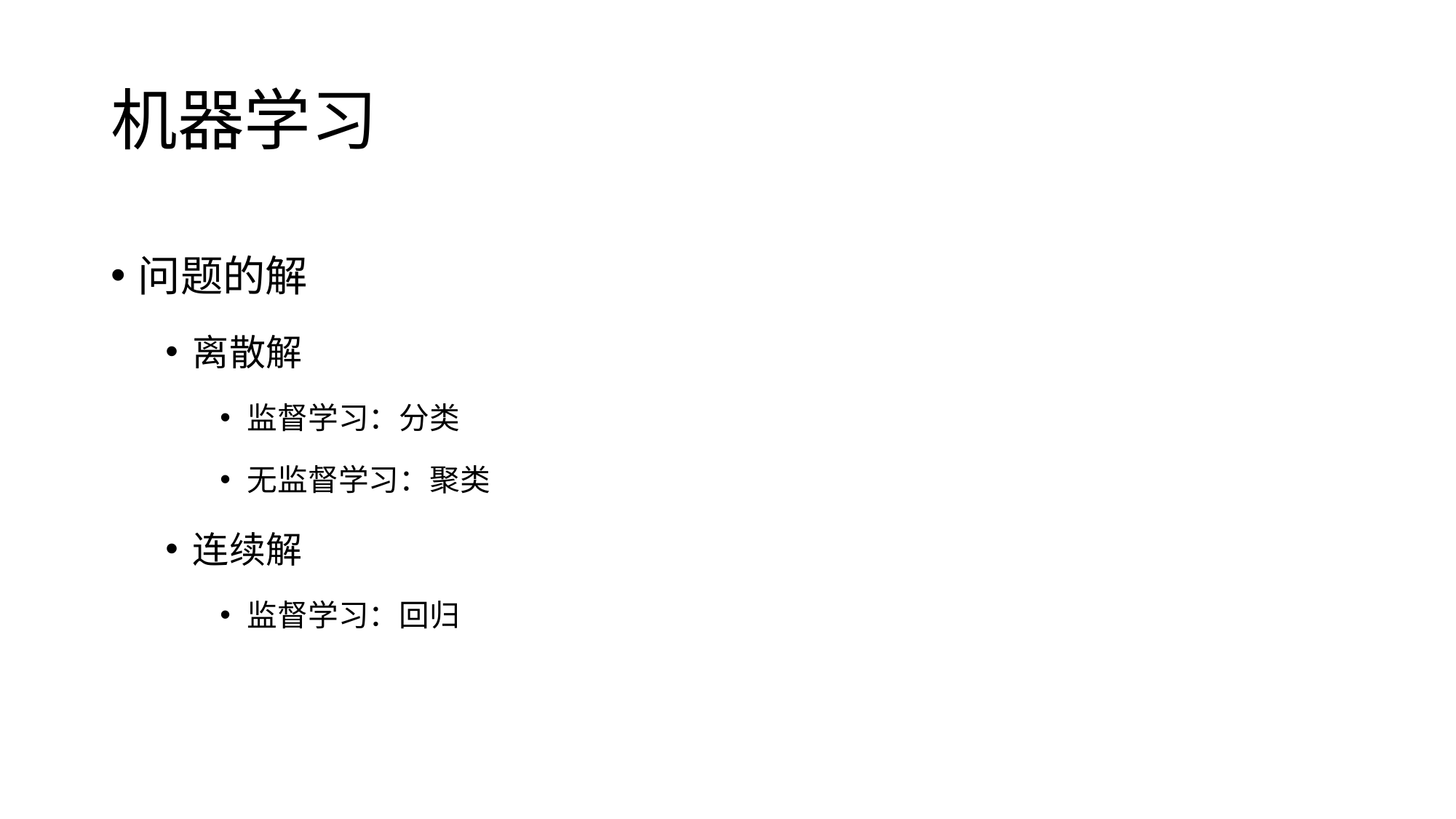

# 机器学习
问题的解
离散解
监督学习：分类
无监督学习：聚类
连续解
监督学习：回归